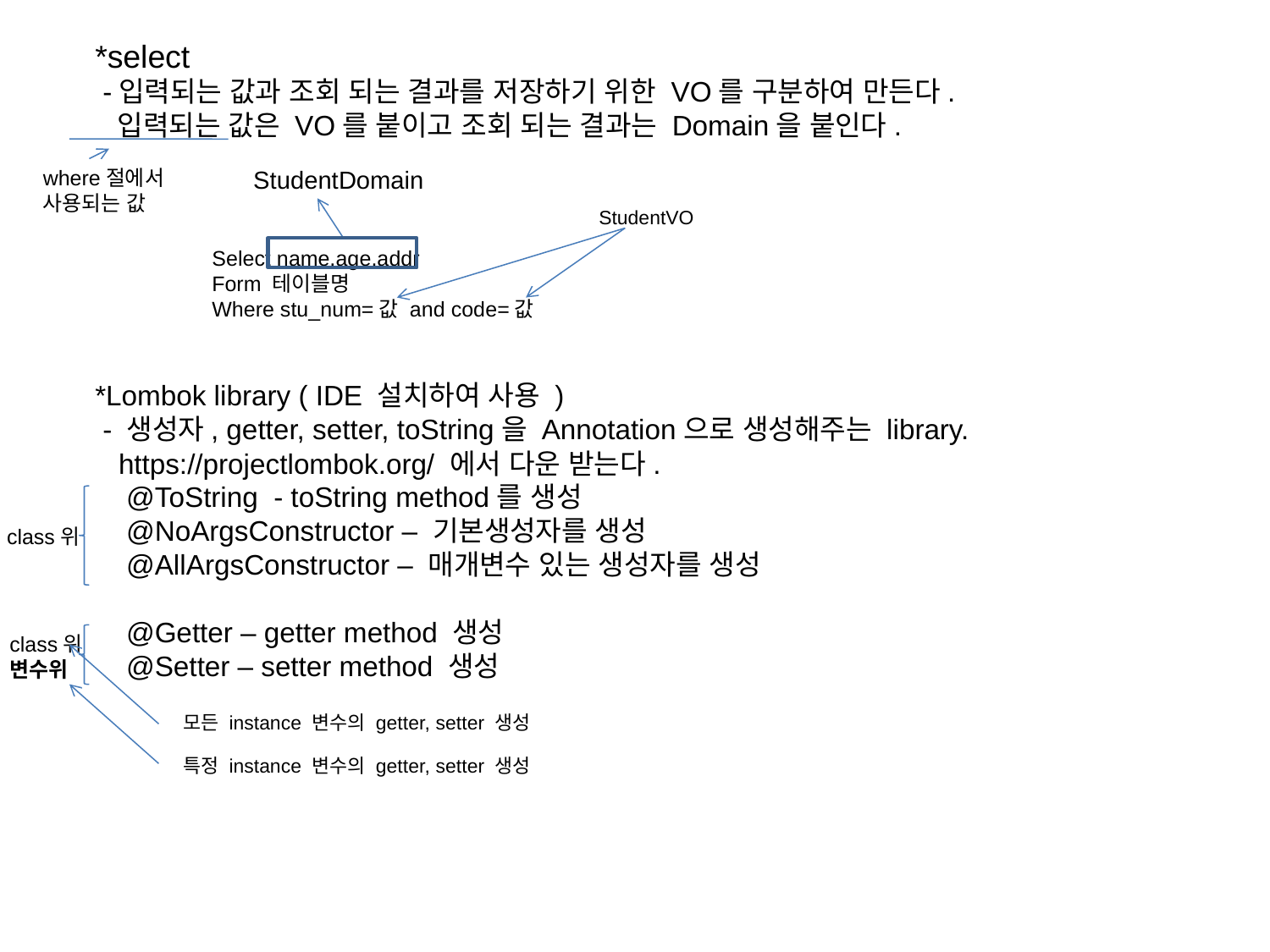

*select
 -입력되는 값과 조회 되는 결과를 저장하기 위한 VO를 구분하여 만든다.
  입력되는 값은 VO를 붙이고 조회 되는 결과는 Domain을 붙인다.

*Lombok library ( IDE 설치하여 사용 )
 - 생성자, getter, setter, toString을 Annotation으로 생성해주는 library.
   https://projectlombok.org/ 에서 다운 받는다.
    @ToString  - toString method를 생성
    @NoArgsConstructor – 기본생성자를 생성
    @AllArgsConstructor – 매개변수 있는 생성자를 생성

    @Getter – getter method 생성
    @Setter – setter method 생성

where절에서
사용되는 값
StudentDomain
StudentVO

Select name,age,addr
Form 테이블명
Where stu_num=값 and code=값

class위
class위
변수위

모든 instance 변수의 getter, setter 생성
특정 instance 변수의 getter, setter 생성